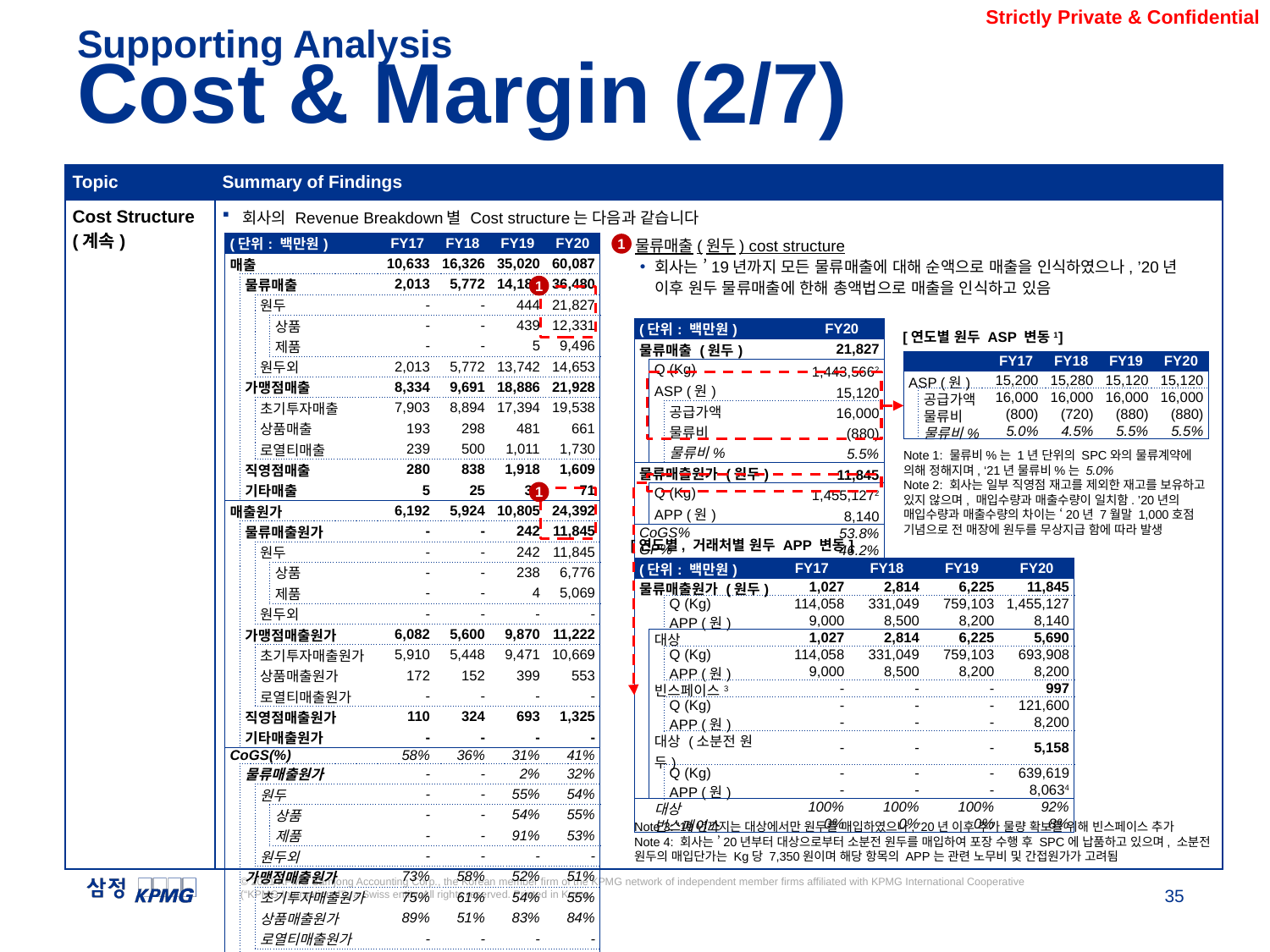

Supporting Analysis
Cost & Margin (2/7)
| Topic | Summary of Findings |
| --- | --- |
| Cost Structure (계속) | 회사의 Revenue Breakdown별 Cost structure는 다음과 같습니다 |
| (단위: 백만원) |  |  |  | FY17 | FY18 | FY19 | FY20 |
| --- | --- | --- | --- | --- | --- | --- | --- |
| 매출 |  |  |  | 10,633 | 16,326 | 35,020 | 60,087 |
|  | 물류매출 |  |  | 2,013 | 5,772 | 14,185 | 36,480 |
|  |  | 원두 |  | - | - | 444 | 21,827 |
|  |  |  | 상품 | - | - | 439 | 12,331 |
|  |  |  | 제품 | - | - | 5 | 9,496 |
|  |  | 원두외 |  | 2,013 | 5,772 | 13,742 | 14,653 |
|  | 가맹점매출 |  |  | 8,334 | 9,691 | 18,886 | 21,928 |
|  |  | 초기투자매출 |  | 7,903 | 8,894 | 17,394 | 19,538 |
|  |  | 상품매출 |  | 193 | 298 | 481 | 661 |
|  |  | 로열티매출 |  | 239 | 500 | 1,011 | 1,730 |
|  | 직영점매출 |  |  | 280 | 838 | 1,918 | 1,609 |
|  | 기타매출 |  |  | 5 | 25 | 31 | 71 |
| 매출원가 |  |  |  | 6,192 | 5,924 | 10,805 | 24,392 |
|  | 물류매출원가 |  |  | - | - | 242 | 11,845 |
|  |  | 원두 |  | - | - | 242 | 11,845 |
|  |  |  | 상품 | - | - | 238 | 6,776 |
|  |  |  | 제품 | - | - | 4 | 5,069 |
|  |  | 원두외 |  | - | - | - | - |
|  | 가맹점매출원가 |  |  | 6,082 | 5,600 | 9,870 | 11,222 |
|  |  | 초기투자매출원가 |  | 5,910 | 5,448 | 9,471 | 10,669 |
|  |  | 상품매출원가 |  | 172 | 152 | 399 | 553 |
|  |  | 로열티매출원가 |  | - | - | - | - |
|  | 직영점매출원가 |  |  | 110 | 324 | 693 | 1,325 |
|  | 기타매출원가 |  |  | - | - | - | - |
| CoGS(%) |  |  |  | 58% | 36% | 31% | 41% |
|  | 물류매출원가 |  |  | - | - | 2% | 32% |
|  |  | 원두 |  | - | - | 55% | 54% |
|  |  |  | 상품 | - | - | 54% | 55% |
|  |  |  | 제품 | - | - | 91% | 53% |
|  |  | 원두외 |  | - | - | - | - |
|  | 가맹점매출원가 |  |  | 73% | 58% | 52% | 51% |
|  |  | 초기투자매출원가 |  | 75% | 61% | 54% | 55% |
|  |  | 상품매출원가 |  | 89% | 51% | 83% | 84% |
|  |  | 로열티매출원가 |  | - | - | - | - |
|  | 직영점매출원가 |  |  | 39% | 39% | 36% | 82% |
|  | 기타매출원가 |  |  | - | - | - | - |
1
물류매출(원두) cost structure
회사는 ’19년까지 모든 물류매출에 대해 순액으로 매출을 인식하였으나, ’20년 이후 원두 물류매출에 한해 총액법으로 매출을 인식하고 있음
1

| (단위: 백만원) |  |  | FY20 |
| --- | --- | --- | --- |
| 물류매출 (원두) |  |  | 21,827 |
|  | Q (Kg) |  | 1,443,5662 |
|  | ASP (원) |  | 15,120 |
|  |  | 공급가액 | 16,000 |
|  |  | 물류비 | (880) |
|  |  | 물류비% | 5.5% |
| 물류매출원가 (원두) |  |  | 11,845 |
|  | Q (Kg) |  | 1,455,1272 |
|  | APP (원) |  | 8,140 |
| CoGS% |  |  | 53.8% |
| GP% |  |  | 46.2% |
[연도별 원두 ASP 변동1]
|  |  | FY17 | FY18 | FY19 | FY20 |
| --- | --- | --- | --- | --- | --- |
| ASP (원) |  | 15,200 | 15,280 | 15,120 | 15,120 |
|  | 공급가액 | 16,000 | 16,000 | 16,000 | 16,000 |
|  | 물류비 | (800) | (720) | (880) | (880) |
|  | 물류비% | 5.0% | 4.5% | 5.5% | 5.5% |

Note 1: 물류비%는 1년 단위의 SPC와의 물류계약에 의해 정해지며, ‘21년 물류비%는 5.0%
Note 2: 회사는 일부 직영점 재고를 제외한 재고를 보유하고 있지 않으며, 매입수량과 매출수량이 일치함. ’20년의 매입수량과 매출수량의 차이는 ‘20년 7월말 1,000호점 기념으로 전 매장에 원두를 무상지급 함에 따라 발생

1

[연도별, 거래처별 원두 APP 변동]
| (단위: 백만원) |  |  | FY17 | FY18 | FY19 | FY20 |
| --- | --- | --- | --- | --- | --- | --- |
| 물류매출원가 (원두) |  |  | 1,027 | 2,814 | 6,225 | 11,845 |
|  |  | Q (Kg) | 114,058 | 331,049 | 759,103 | 1,455,127 |
|  |  | APP (원) | 9,000 | 8,500 | 8,200 | 8,140 |
|  | 대상 |  | 1,027 | 2,814 | 6,225 | 5,690 |
|  |  | Q (Kg) | 114,058 | 331,049 | 759,103 | 693,908 |
|  |  | APP (원) | 9,000 | 8,500 | 8,200 | 8,200 |
|  | 빈스페이스3 |  | - | - | - | 997 |
|  |  | Q (Kg) | - | - | - | 121,600 |
|  |  | APP (원) | - | - | - | 8,200 |
|  | 대상 (소분전 원두) |  | - | - | - | 5,158 |
|  |  | Q (Kg) | - | - | - | 639,619 |
|  |  | APP (원) | - | - | - | 8,0634 |
|  | 대상 |  | 100% | 100% | 100% | 92% |
|  | 빈스페이스 |  | 0% | 0% | 0% | 8% |
Note 3: ’19년까지는 대상에서만 원두를 매입하였으나, ’20년 이후 추가 물량 확보를 위해 빈스페이스 추가
Note 4: 회사는 ’20년부터 대상으로부터 소분전 원두를 매입하여 포장 수행 후 SPC에 납품하고 있으며, 소분전 원두의 매입단가는 Kg당 7,350원이며 해당 항목의 APP는 관련 노무비 및 간접원가가 고려됨